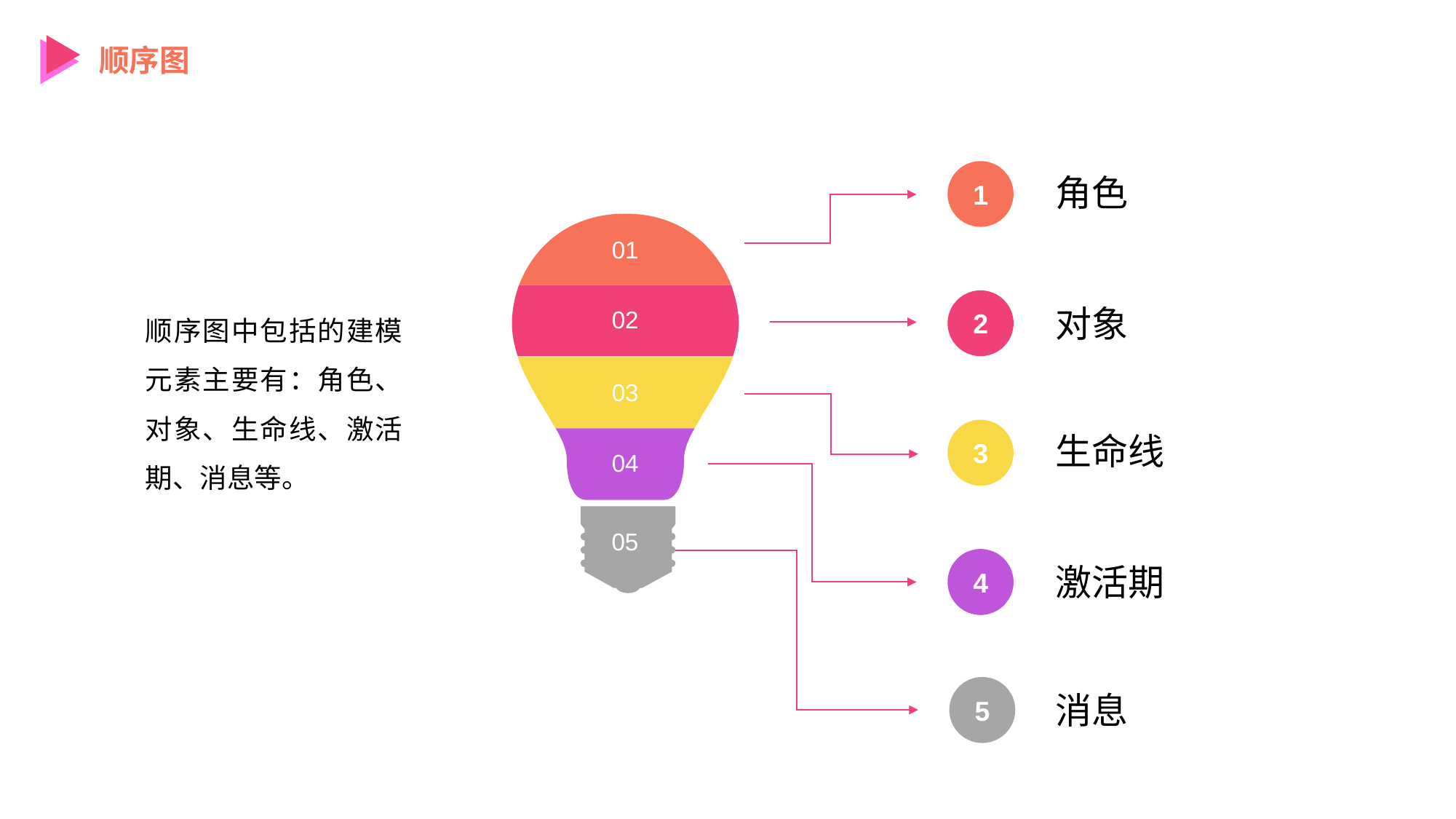

顺序图
1
角色

01

02
2
顺序图中包括的建模元素主要有：角色、对象、生命线、激活期、消息等。
对象

03
3
生命线

04

05
4
激活期
5
消息